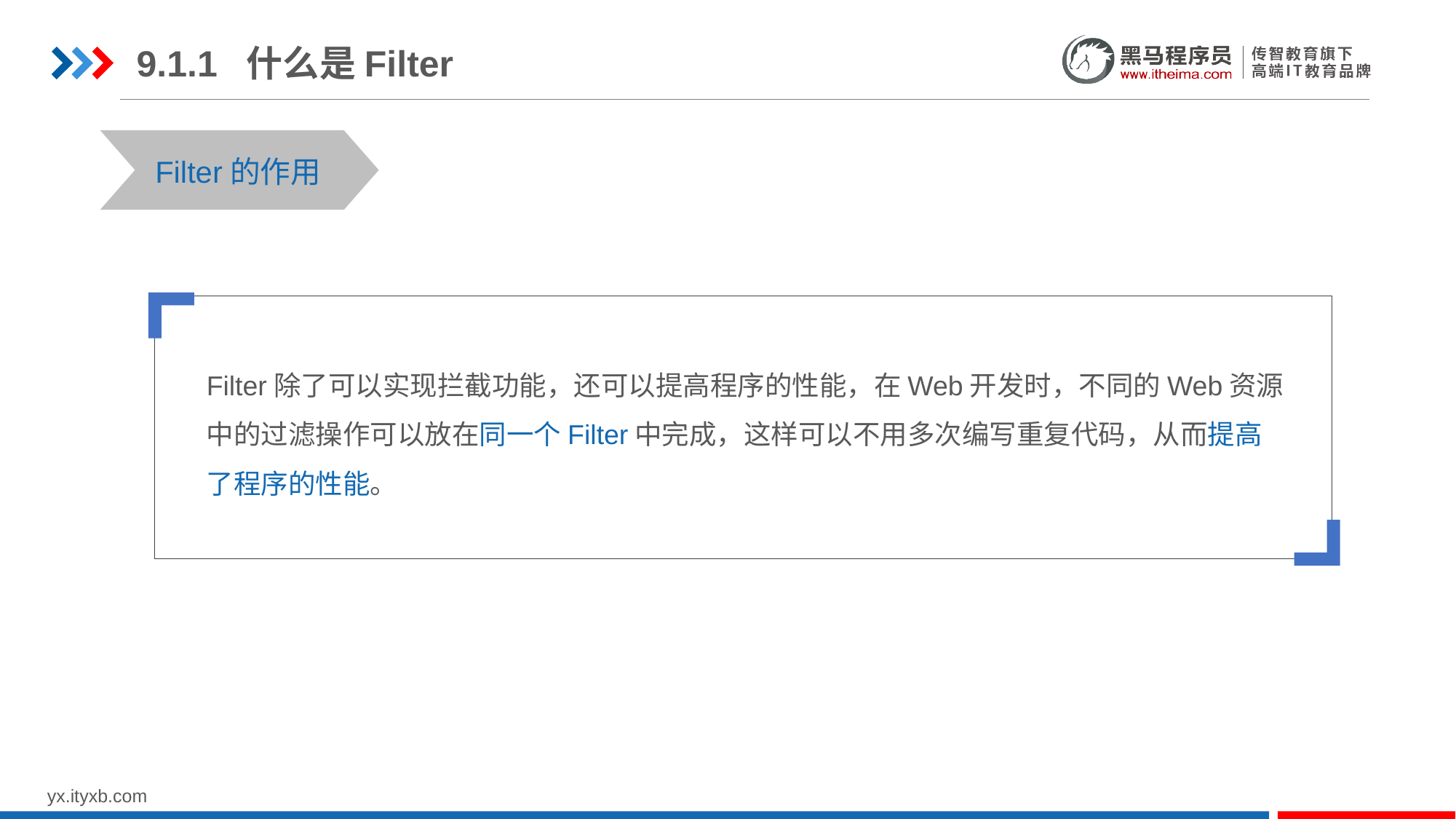

9.1.1  什么是Filter

Filter的作用

Filter除了可以实现拦截功能，还可以提高程序的性能，在Web开发时，不同的Web资源中的过滤操作可以放在同一个Filter中完成，这样可以不用多次编写重复代码，从而提高了程序的性能。